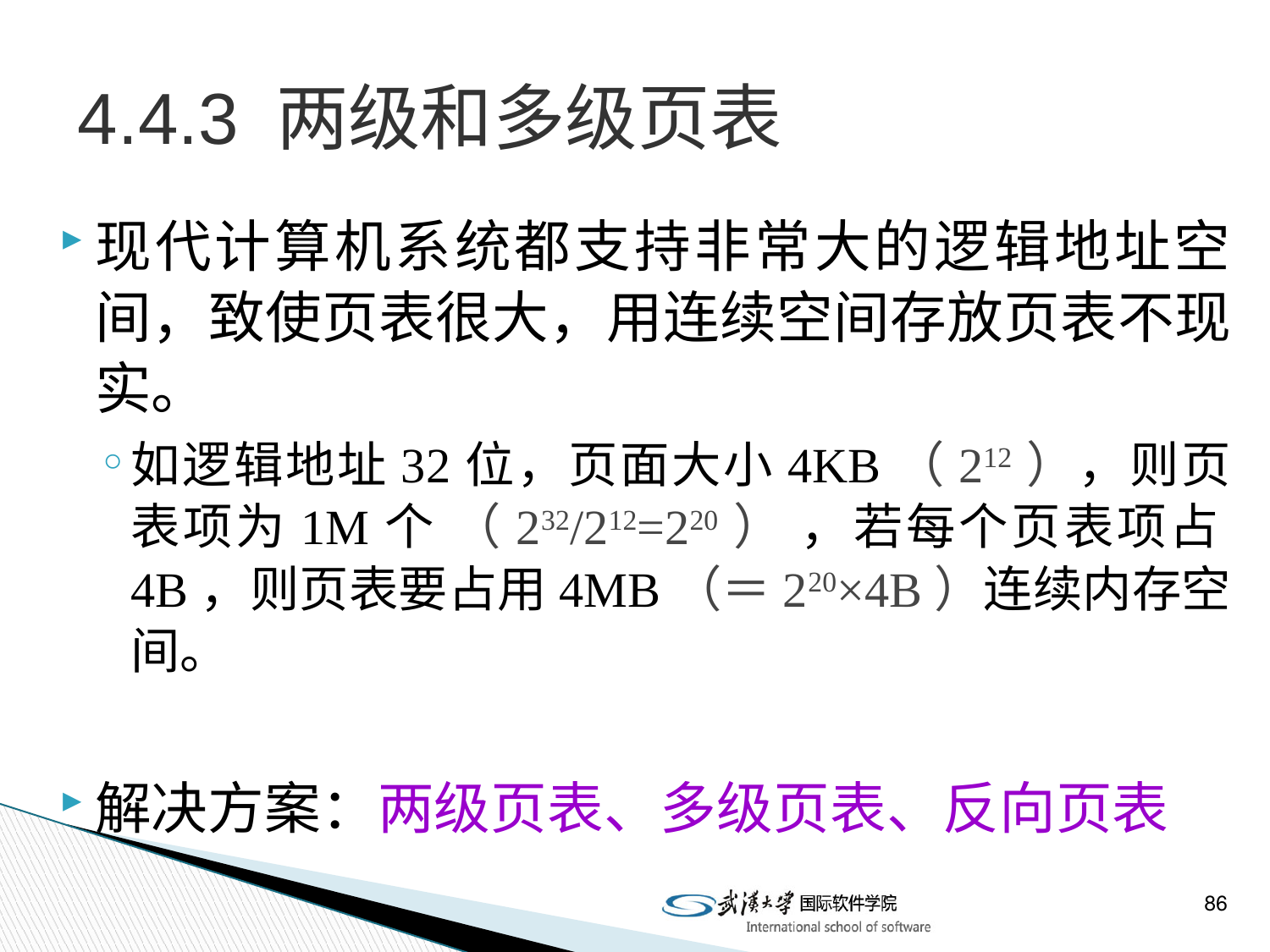

# 4.4.3 两级和多级页表
现代计算机系统都支持非常大的逻辑地址空间，致使页表很大，用连续空间存放页表不现实。
如逻辑地址32位，页面大小4KB（212），则页表项为1M个 （232/212=220） ，若每个页表项占4B，则页表要占用4MB（＝220×4B）连续内存空间。

解决方案：两级页表、多级页表、反向页表